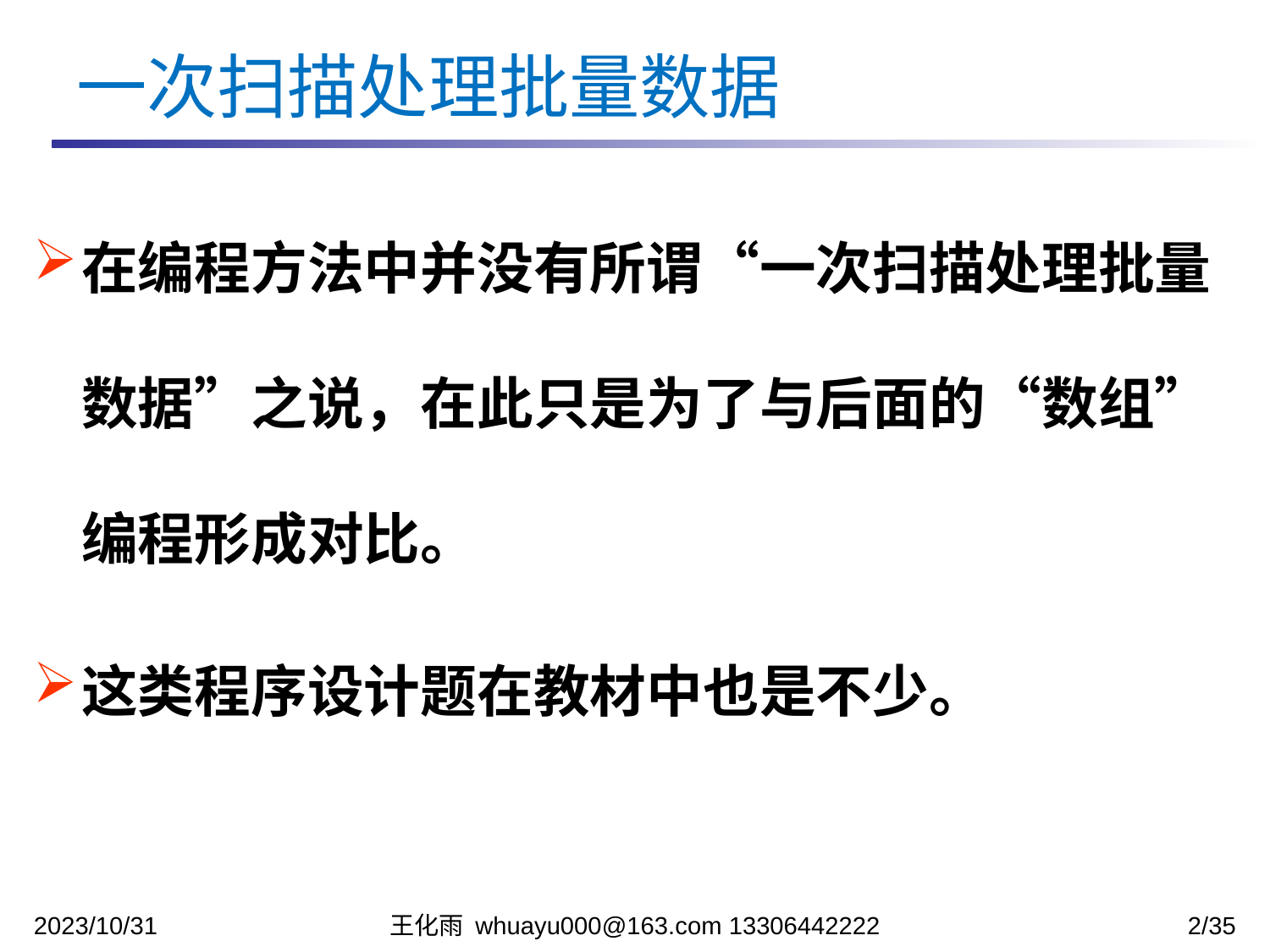

一次扫描处理批量数据
在编程方法中并没有所谓“一次扫描处理批量数据”之说，在此只是为了与后面的“数组”编程形成对比。
这类程序设计题在教材中也是不少。
2023/10/31
王化雨 whuayu000@163.com 13306442222
2/35